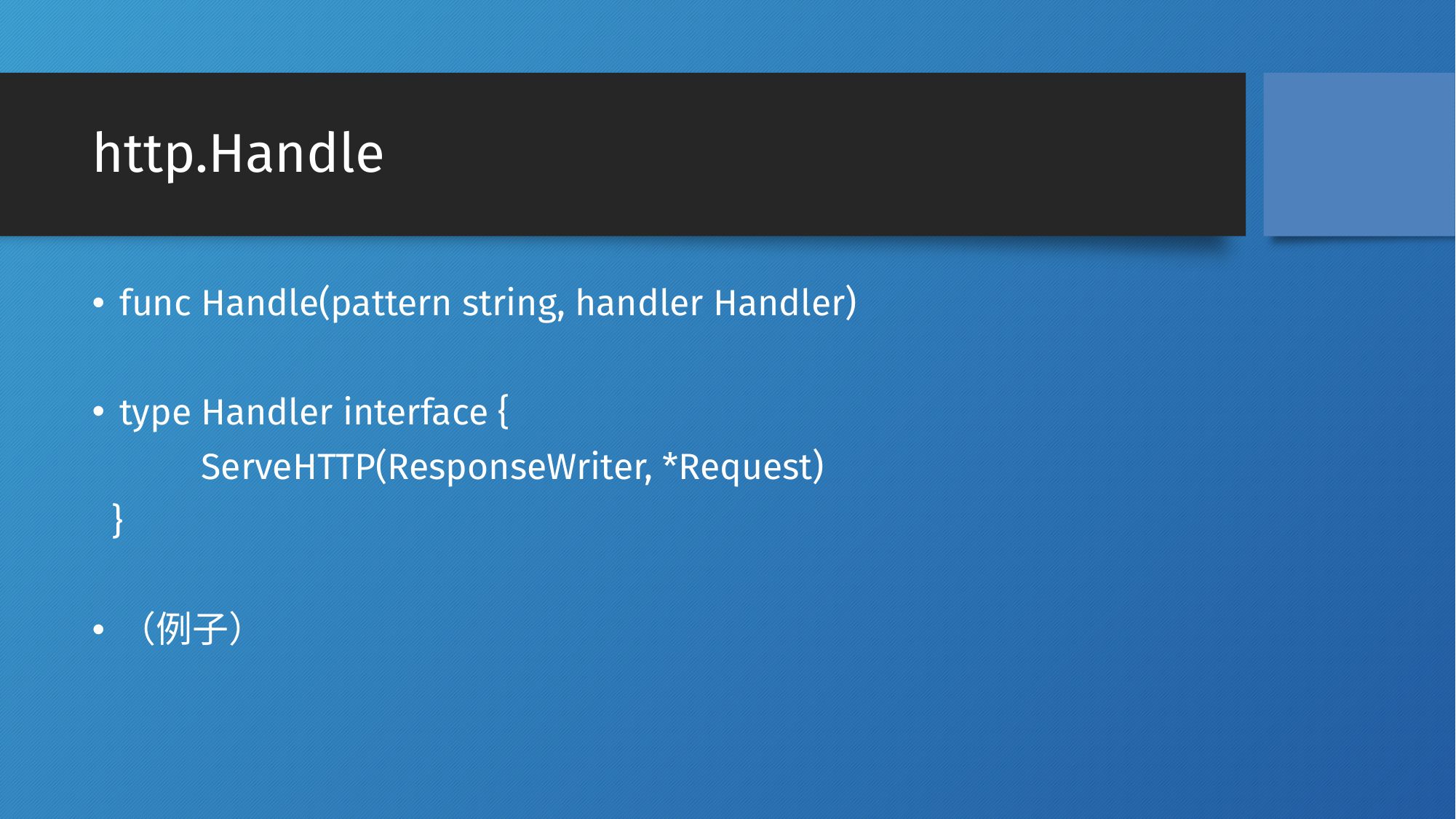

# http.Handle
func Handle(pattern string, handler Handler)

type Handler interface {
	ServeHTTP(ResponseWriter, *Request)
  }

（例子）